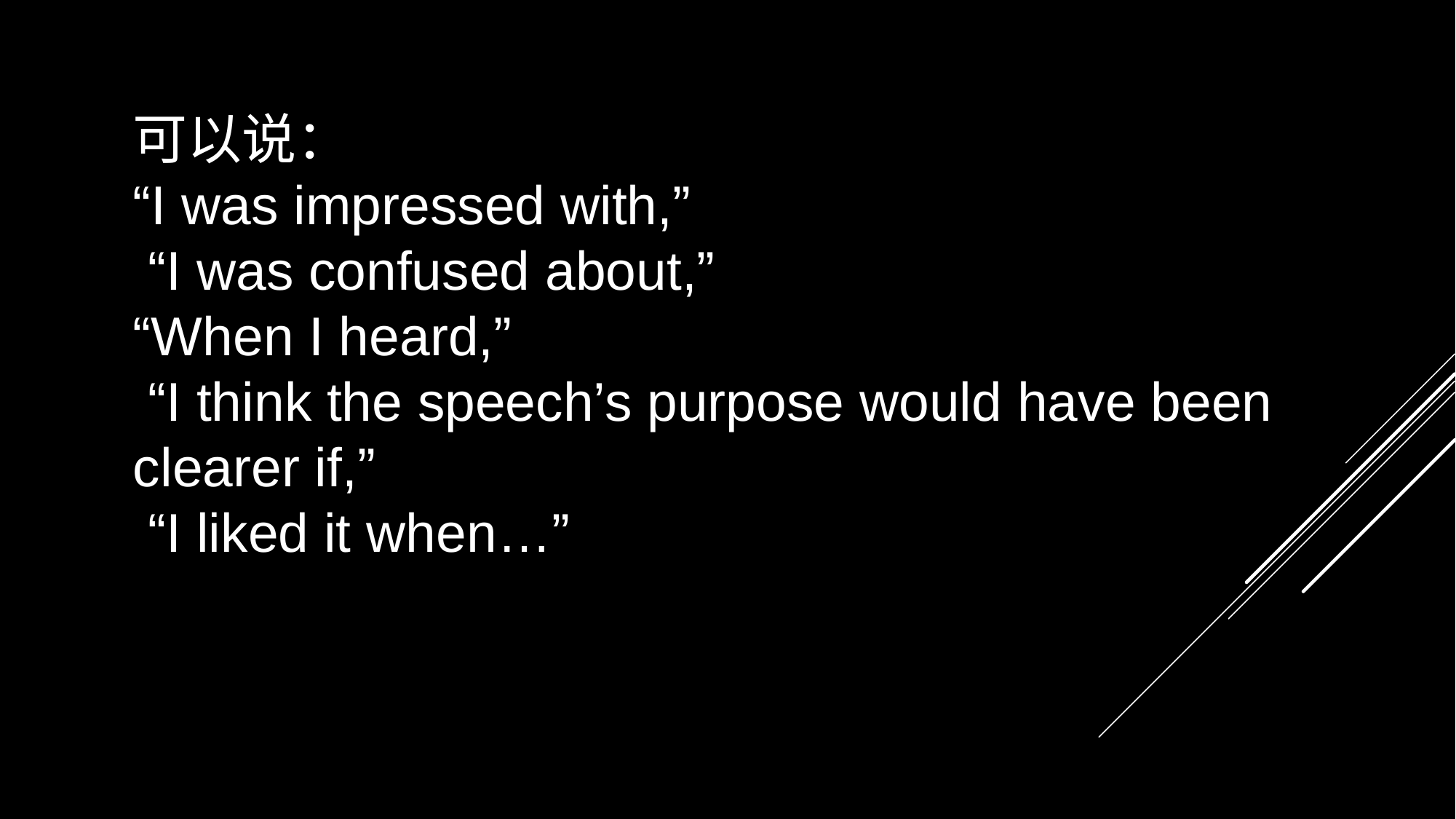

可以说：
“I was impressed with,”
 “I was confused about,”
“When I heard,”
 “I think the speech’s purpose would have been clearer if,”
 “I liked it when…”